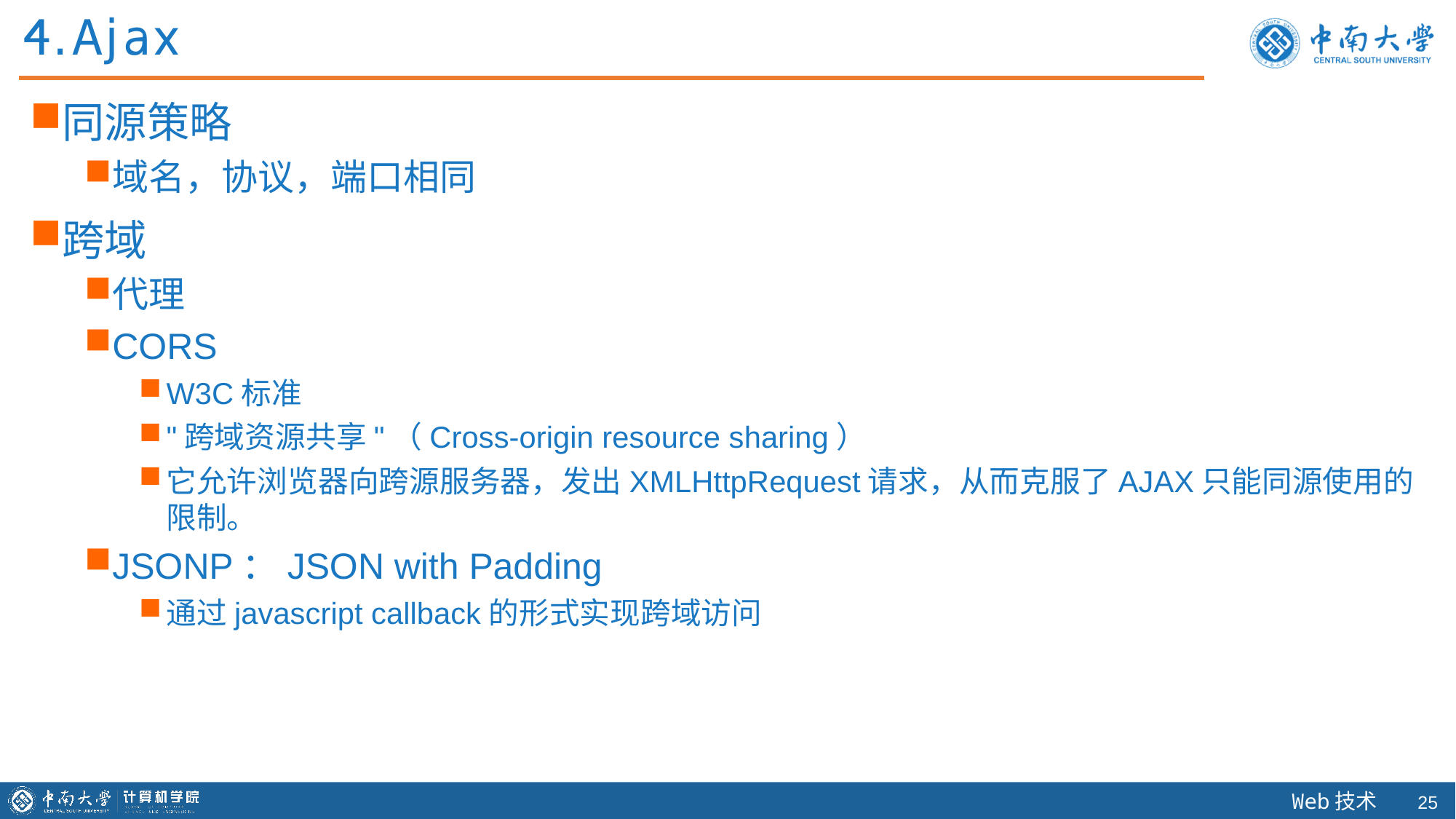

4.Ajax

同源策略
域名，协议，端口相同
跨域
代理
CORS
W3C标准
"跨域资源共享"（Cross-origin resource sharing）
它允许浏览器向跨源服务器，发出XMLHttpRequest请求，从而克服了AJAX只能同源使用的限制。
JSONP：JSON with Padding
通过javascript callback的形式实现跨域访问

25